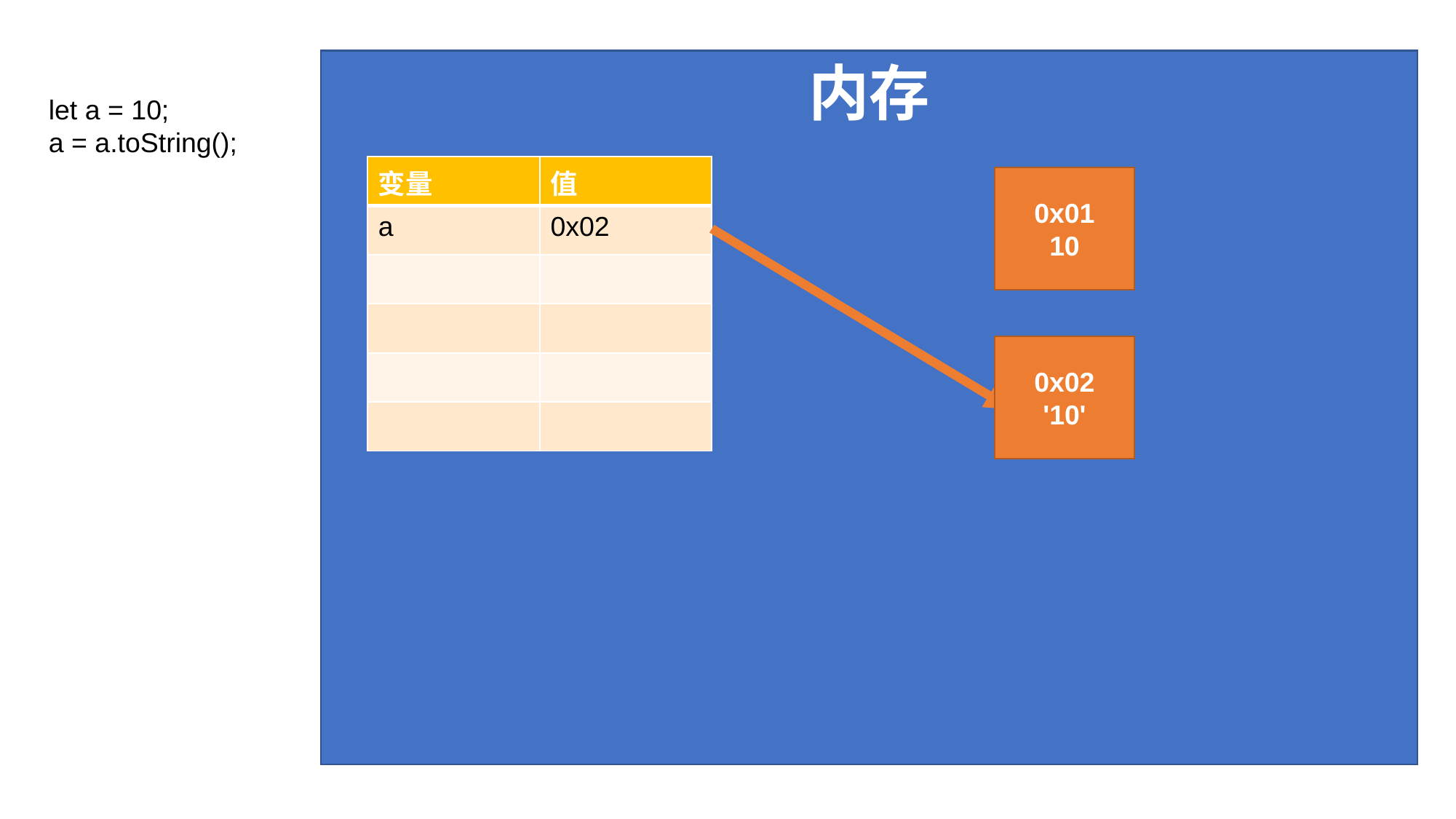

内存

let a = 10;
a = a.toString();

| 变量 | 值 |
| --- | --- |
| a | 0x02 |
|  |  |
|  |  |
|  |  |
|  |  |
0x01
10
0x02
'10'